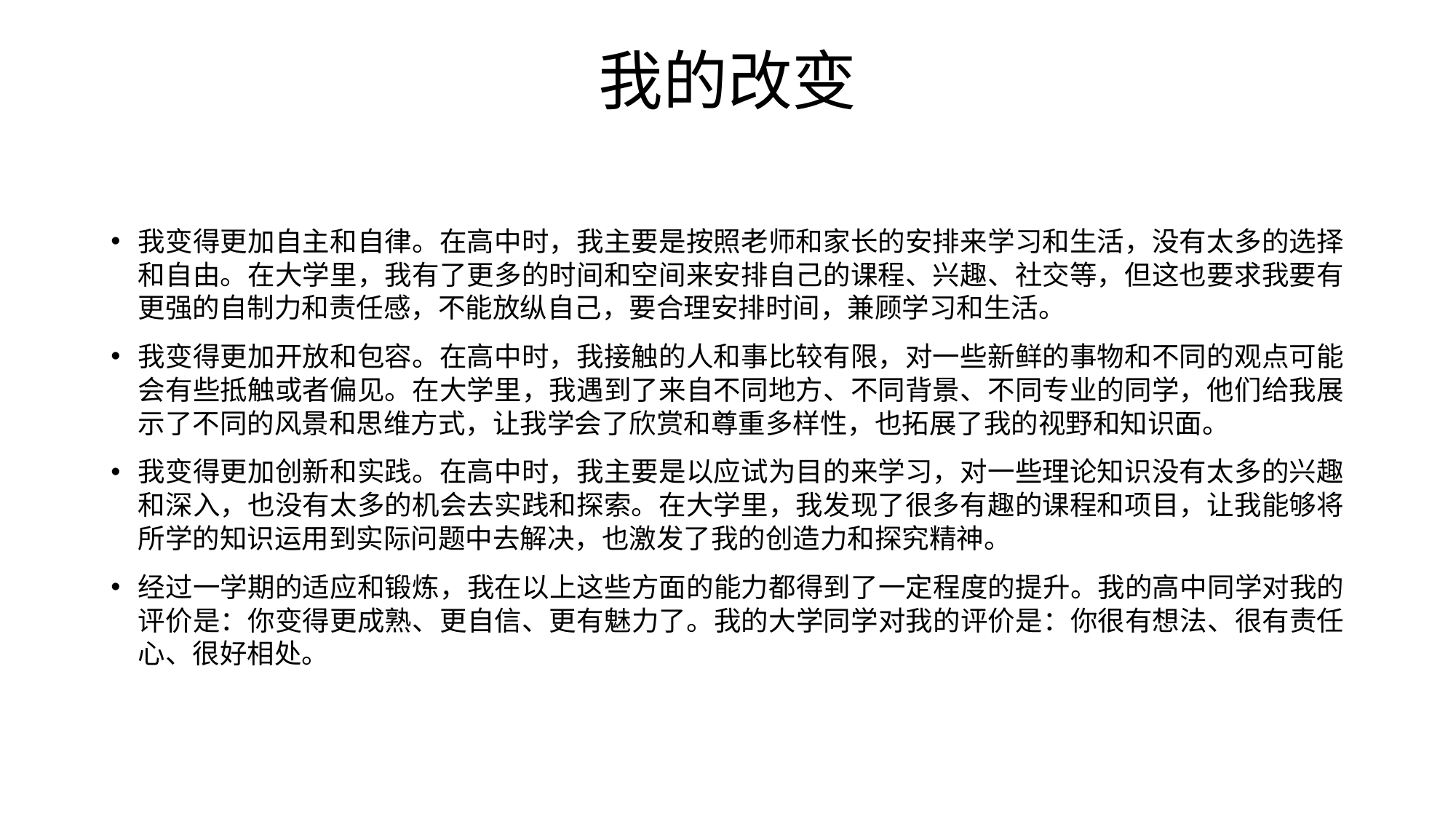

# 我的改变
我变得更加自主和自律。在高中时，我主要是按照老师和家长的安排来学习和生活，没有太多的选择和自由。在大学里，我有了更多的时间和空间来安排自己的课程、兴趣、社交等，但这也要求我要有更强的自制力和责任感，不能放纵自己，要合理安排时间，兼顾学习和生活。
我变得更加开放和包容。在高中时，我接触的人和事比较有限，对一些新鲜的事物和不同的观点可能会有些抵触或者偏见。在大学里，我遇到了来自不同地方、不同背景、不同专业的同学，他们给我展示了不同的风景和思维方式，让我学会了欣赏和尊重多样性，也拓展了我的视野和知识面。
我变得更加创新和实践。在高中时，我主要是以应试为目的来学习，对一些理论知识没有太多的兴趣和深入，也没有太多的机会去实践和探索。在大学里，我发现了很多有趣的课程和项目，让我能够将所学的知识运用到实际问题中去解决，也激发了我的创造力和探究精神。
经过一学期的适应和锻炼，我在以上这些方面的能力都得到了一定程度的提升。我的高中同学对我的评价是：你变得更成熟、更自信、更有魅力了。我的大学同学对我的评价是：你很有想法、很有责任心、很好相处。